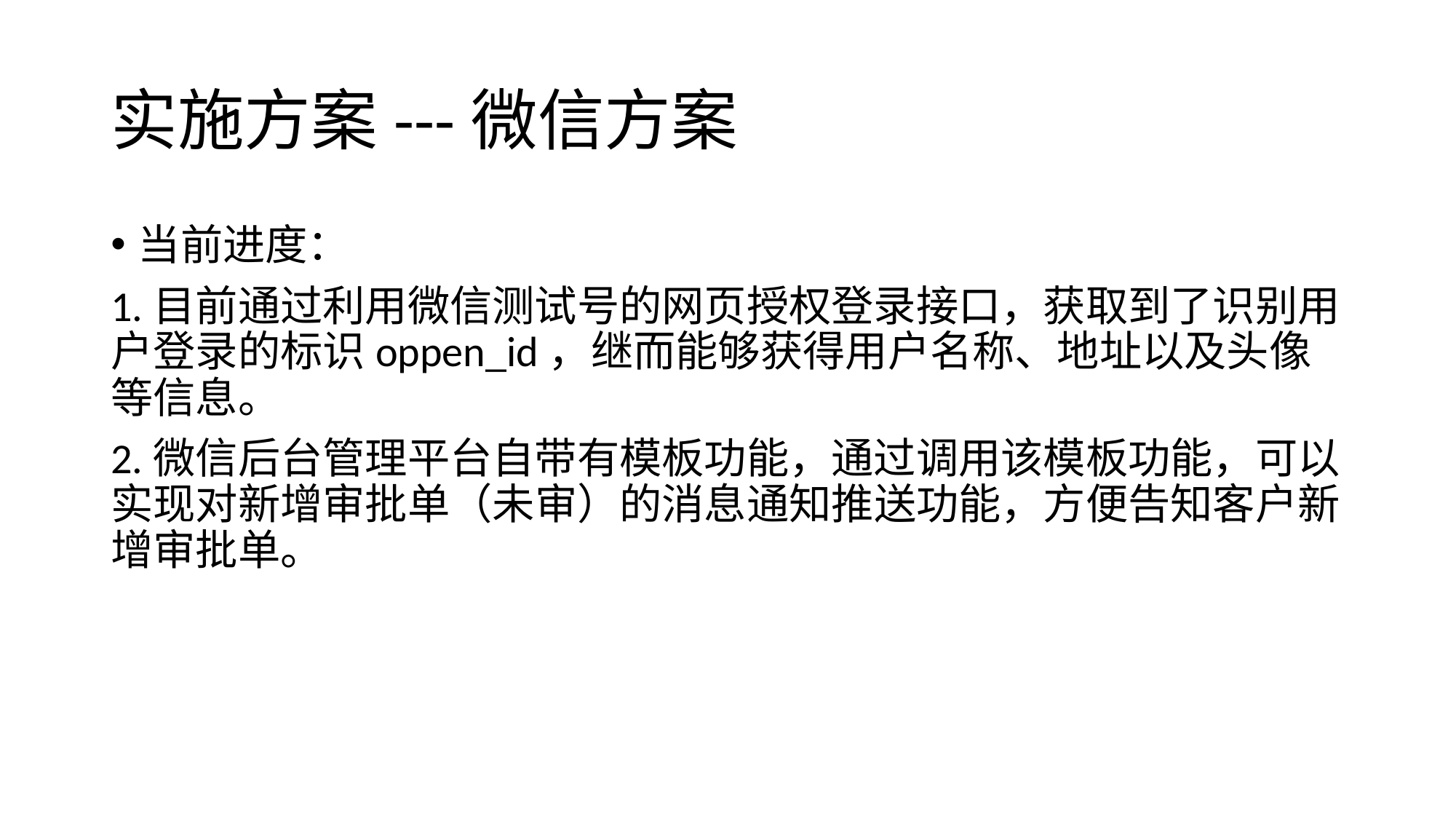

# 实施方案---微信方案
当前进度：
1.目前通过利用微信测试号的网页授权登录接口，获取到了识别用户登录的标识oppen_id，继而能够获得用户名称、地址以及头像等信息。
2.微信后台管理平台自带有模板功能，通过调用该模板功能，可以实现对新增审批单（未审）的消息通知推送功能，方便告知客户新增审批单。